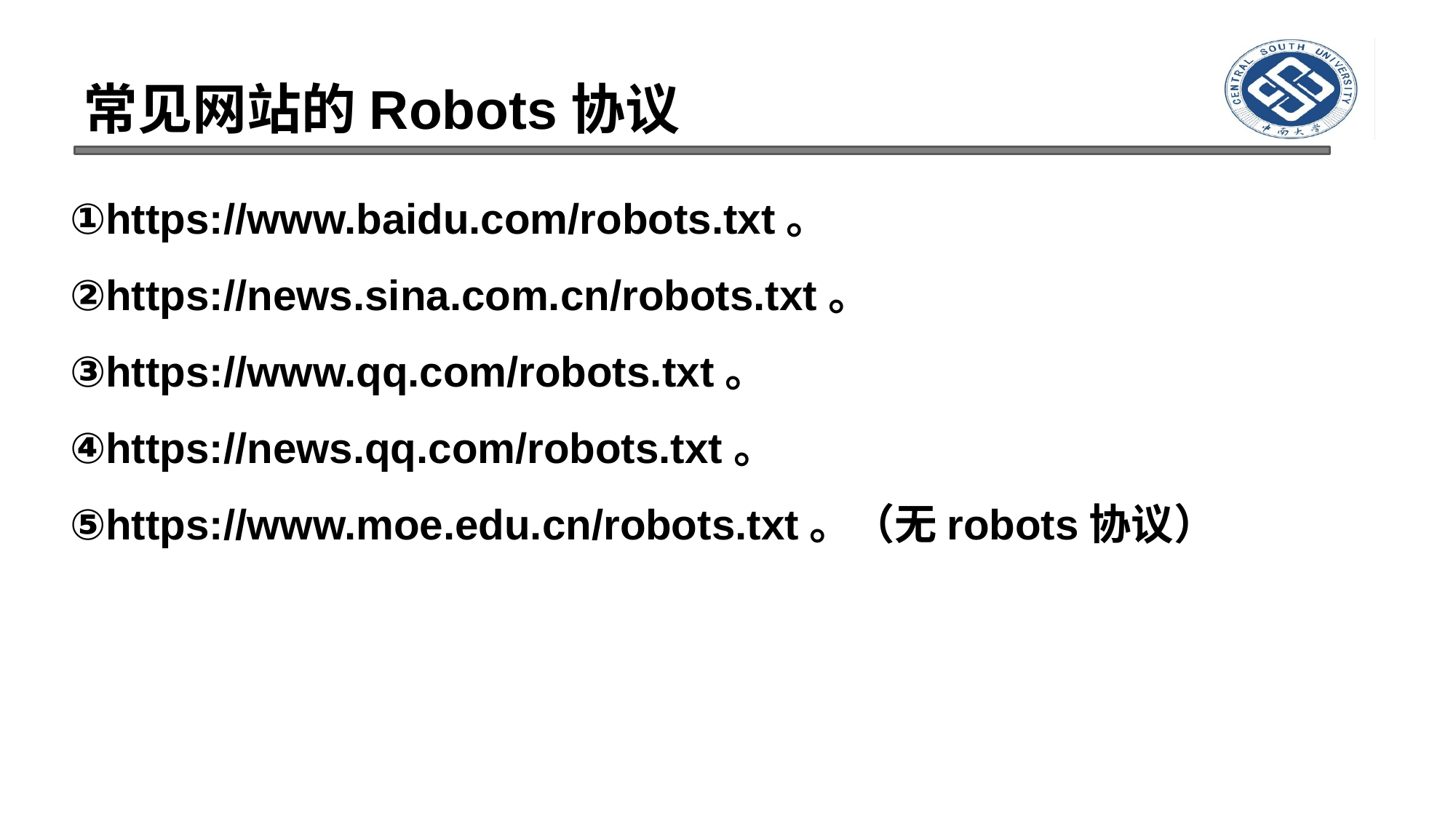

# 常见网站的Robots协议
①https://www.baidu.com/robots.txt。
②https://news.sina.com.cn/robots.txt。
③https://www.qq.com/robots.txt。
④https://news.qq.com/robots.txt。
⑤https://www.moe.edu.cn/robots.txt。（无robots协议）